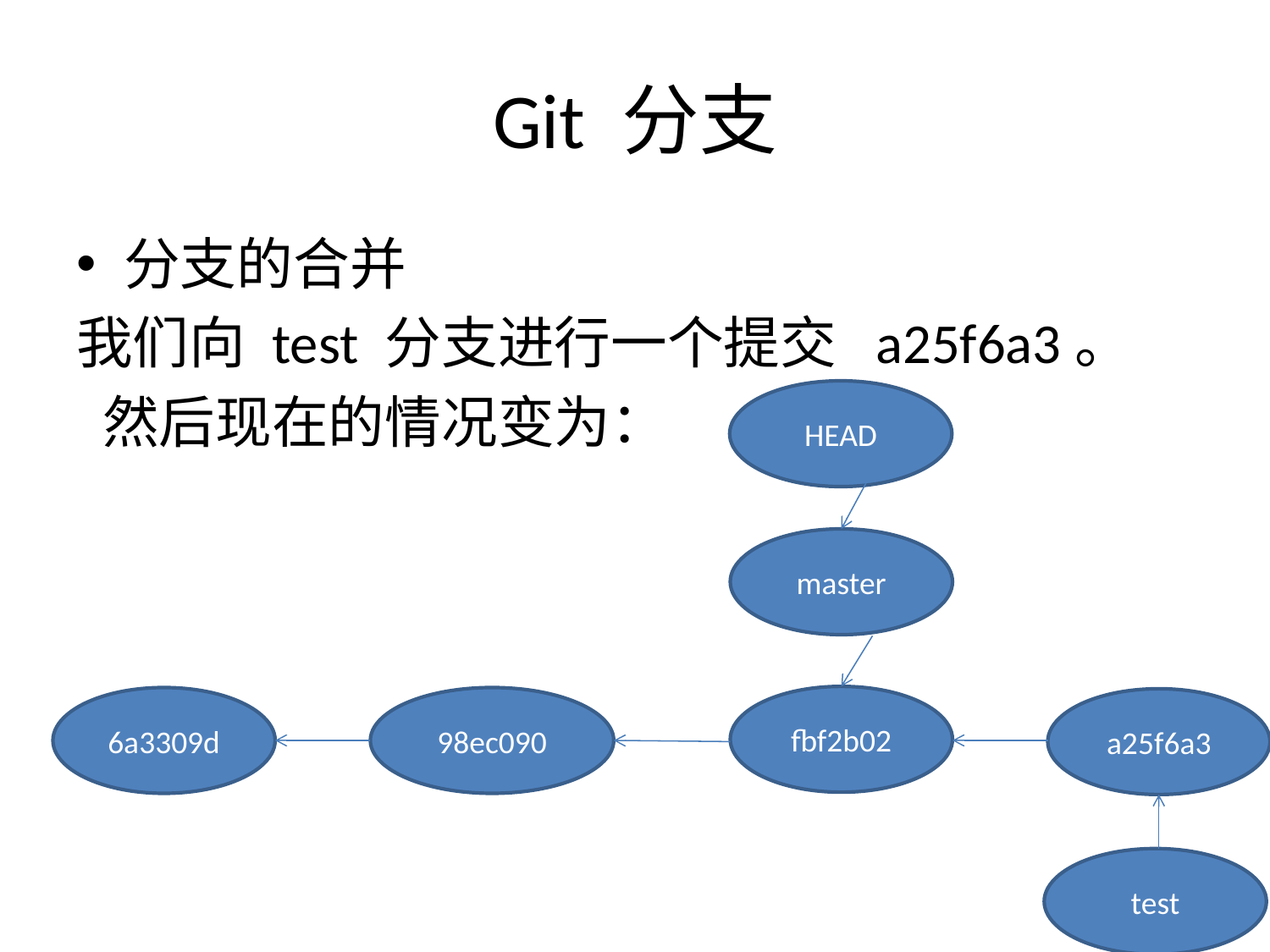

# Git 分支
分支的合并
我们向 test 分支进行一个提交  a25f6a3。
 然后现在的情况变为：

HEAD
master
fbf2b02
6a3309d
98ec090
a25f6a3
test